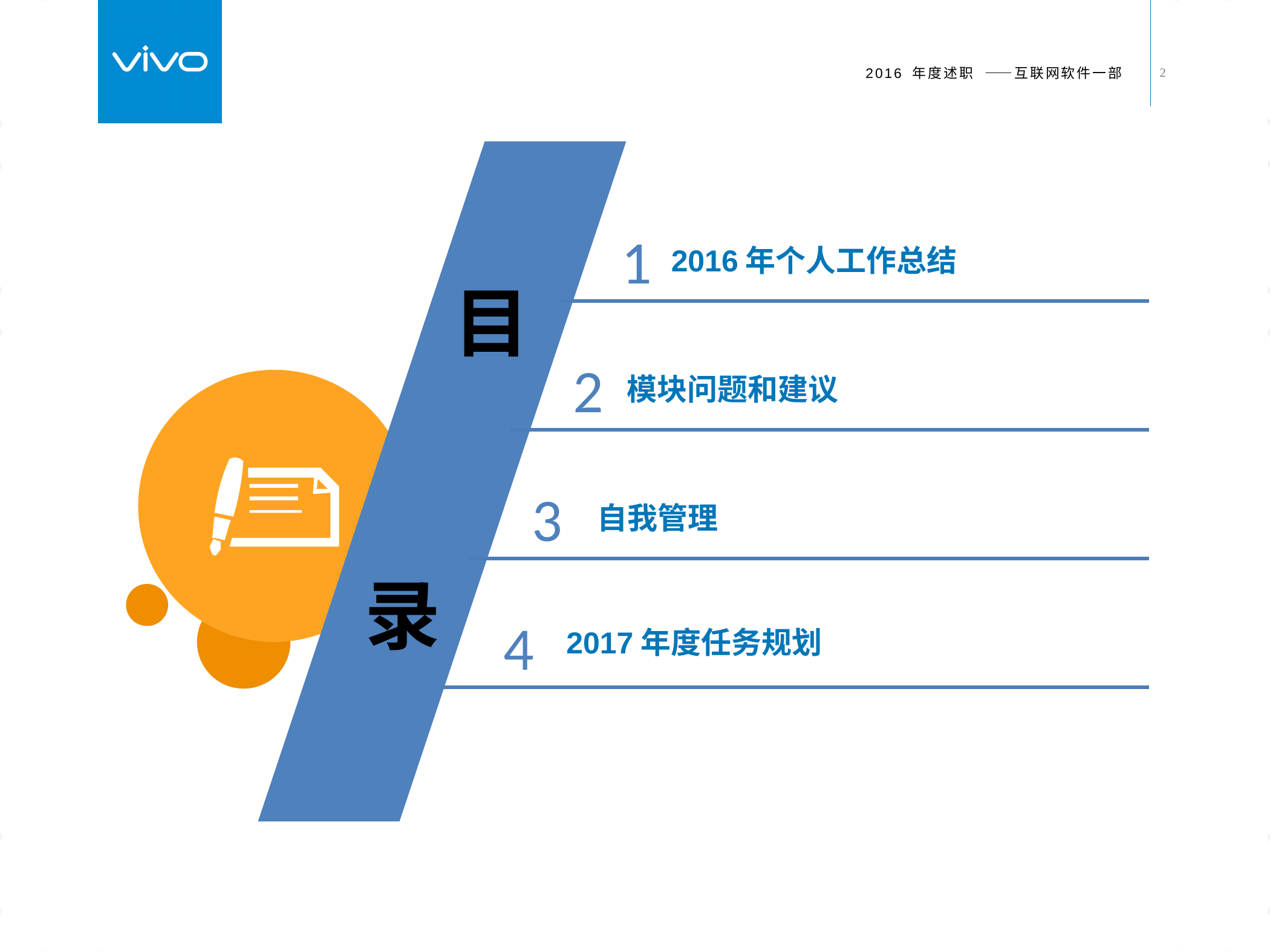

1
2016年个人工作总结
目
2
模块问题和建议

3
自我管理
录

4
2017年度任务规划